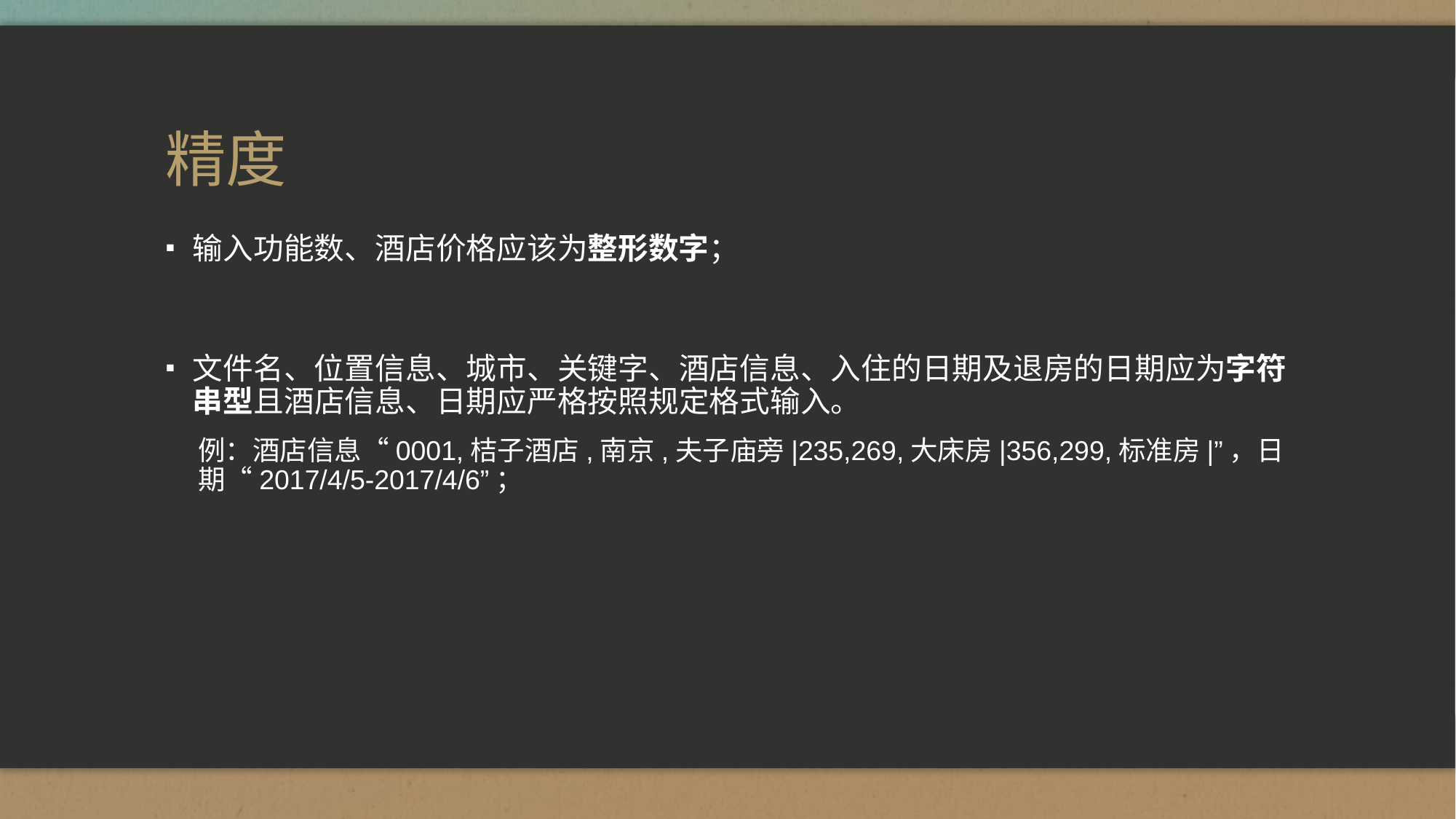

# 精度
输入功能数、酒店价格应该为整形数字；

文件名、位置信息、城市、关键字、酒店信息、入住的日期及退房的日期应为字符串型且酒店信息、日期应严格按照规定格式输入。
例：酒店信息“0001,桔子酒店,南京,夫子庙旁|235,269,大床房|356,299,标准房|”，日期“2017/4/5-2017/4/6”；